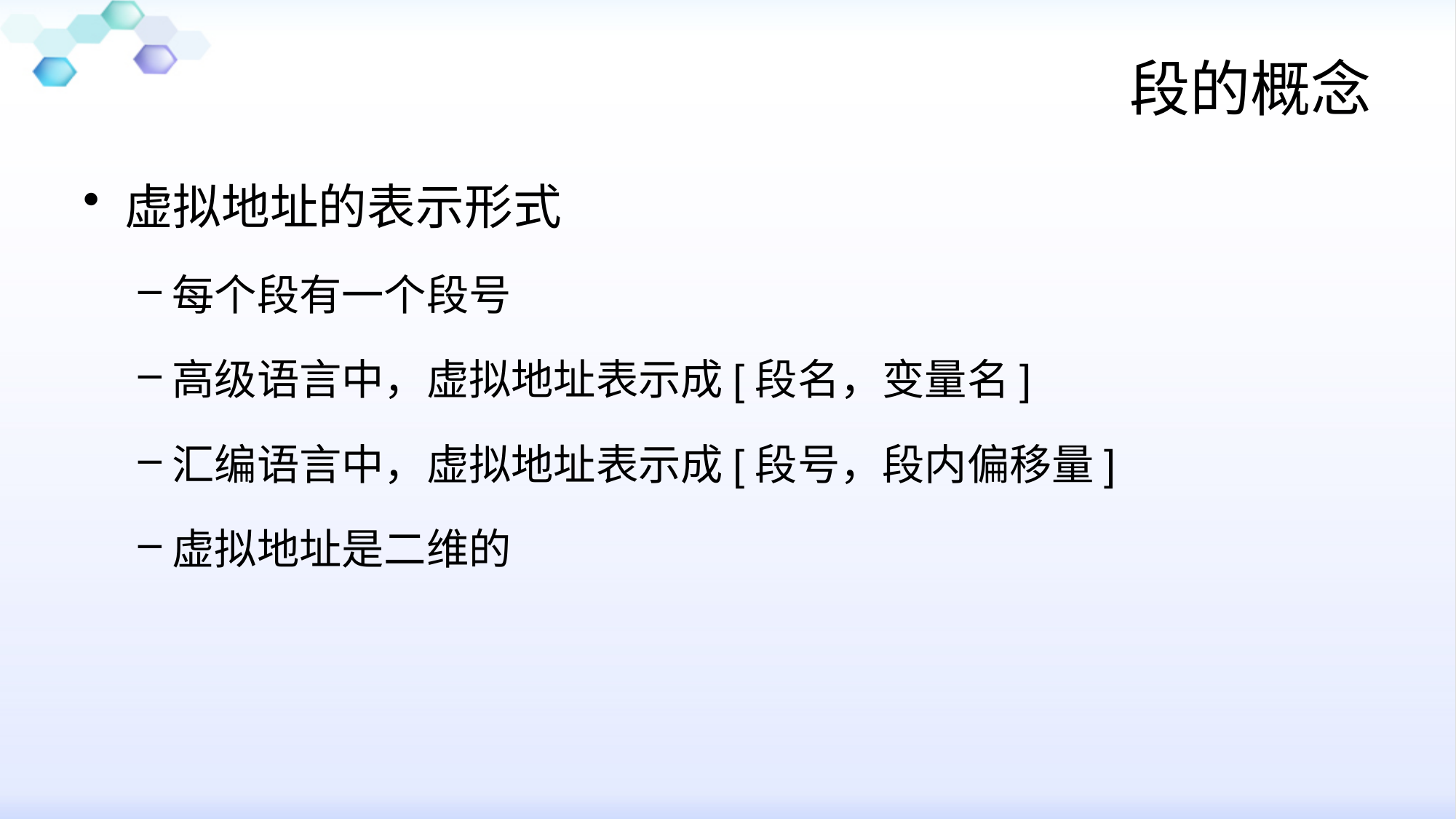

# 段的概念
虚拟地址的表示形式
每个段有一个段号
高级语言中，虚拟地址表示成[段名，变量名]
汇编语言中，虚拟地址表示成[段号，段内偏移量]
虚拟地址是二维的